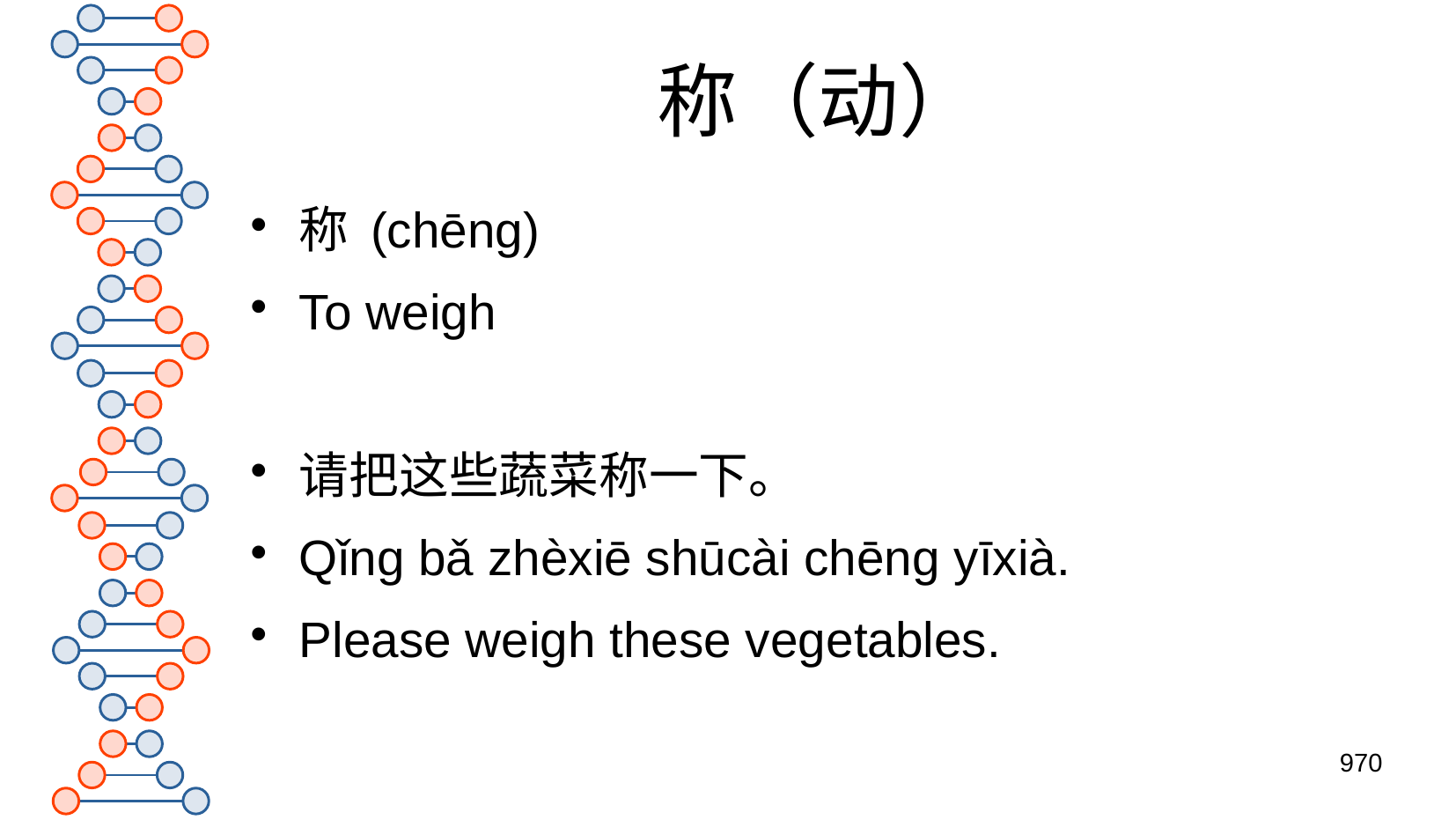

# 称（动）
称 (chēng)
To weigh

请把这些蔬菜称一下。
Qǐng bǎ zhèxiē shūcài chēng yīxià.
Please weigh these vegetables.

970